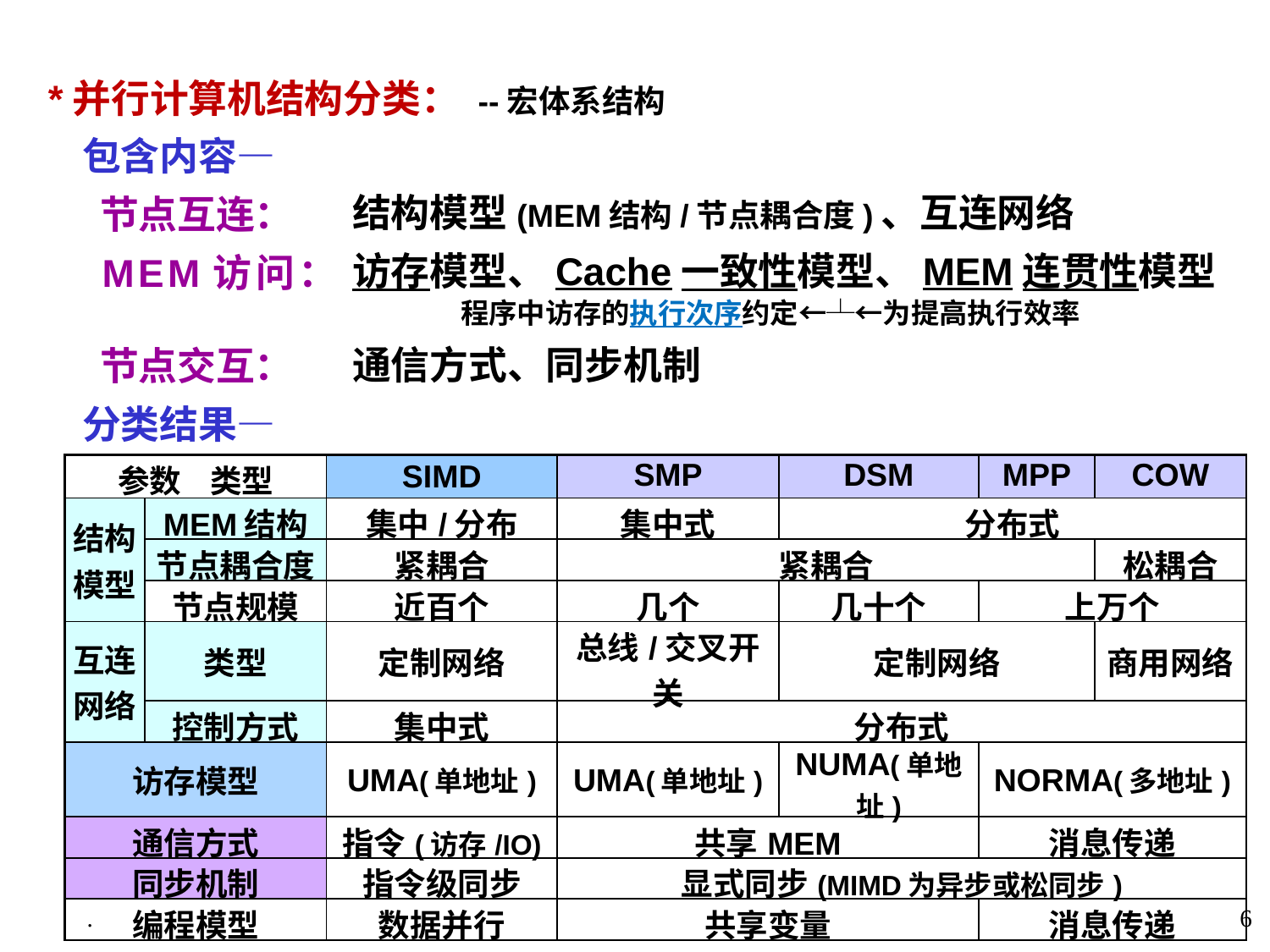

*并行计算机结构分类： --宏体系结构
    包含内容—
      节点互连：
      MEM访问：

      节点交互：
    分类结果—
结构模型(MEM结构/节点耦合度)、互连网络
访存模型、Cache一致性模型、MEM连贯性模型
                程序中访存的执行次序约定←┴←为提高执行效率
通信方式、同步机制
| 参数 类型 |  | SIMD | SMP | DSM | MPP | COW |
| --- | --- | --- | --- | --- | --- | --- |
| 结构模型 | MEM结构 | 集中/分布 | 集中式 | 分布式 |  |  |
|  | 节点耦合度 | 紧耦合 | 紧耦合 |  |  | 松耦合 |
|  | 节点规模 | 近百个 | 几个 | 几十个 | 上万个 |  |
| 互连网络 | 类型 | 定制网络 | 总线/交叉开关 | 定制网络 |  | 商用网络 |
|  | 控制方式 | 集中式 | 分布式 |  |  |  |
| 访存模型 |  | UMA(单地址) | UMA(单地址) | NUMA(单地址) | NORMA(多地址) |  |
| 通信方式 |  | 指令(访存/IO) | 共享MEM |  | 消息传递 |  |
| 同步机制 |  | 指令级同步 | 显式同步(MIMD为异步或松同步) |  |  |  |
| 编程模型 |  | 数据并行 | 共享变量 |  | 消息传递 |  |
.
6